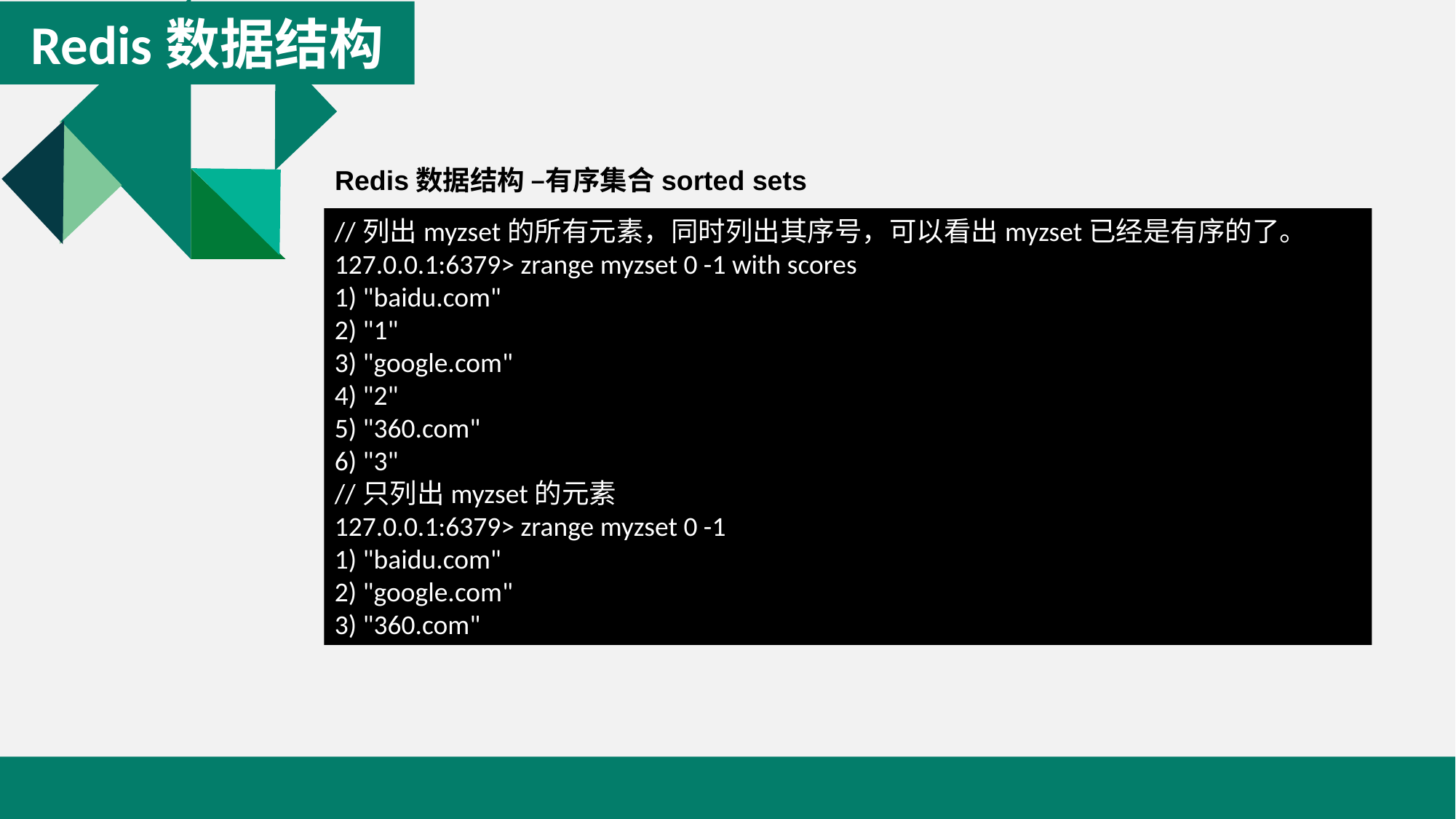

Redis数据结构
Redis数据结构 –有序集合sorted sets
//列出myzset的所有元素，同时列出其序号，可以看出myzset已经是有序的了。
127.0.0.1:6379> zrange myzset 0 -1 with scores
1) "baidu.com"
2) "1"
3) "google.com"
4) "2"
5) "360.com"
6) "3"
//只列出myzset的元素
127.0.0.1:6379> zrange myzset 0 -1
1) "baidu.com"
2) "google.com"
3) "360.com"